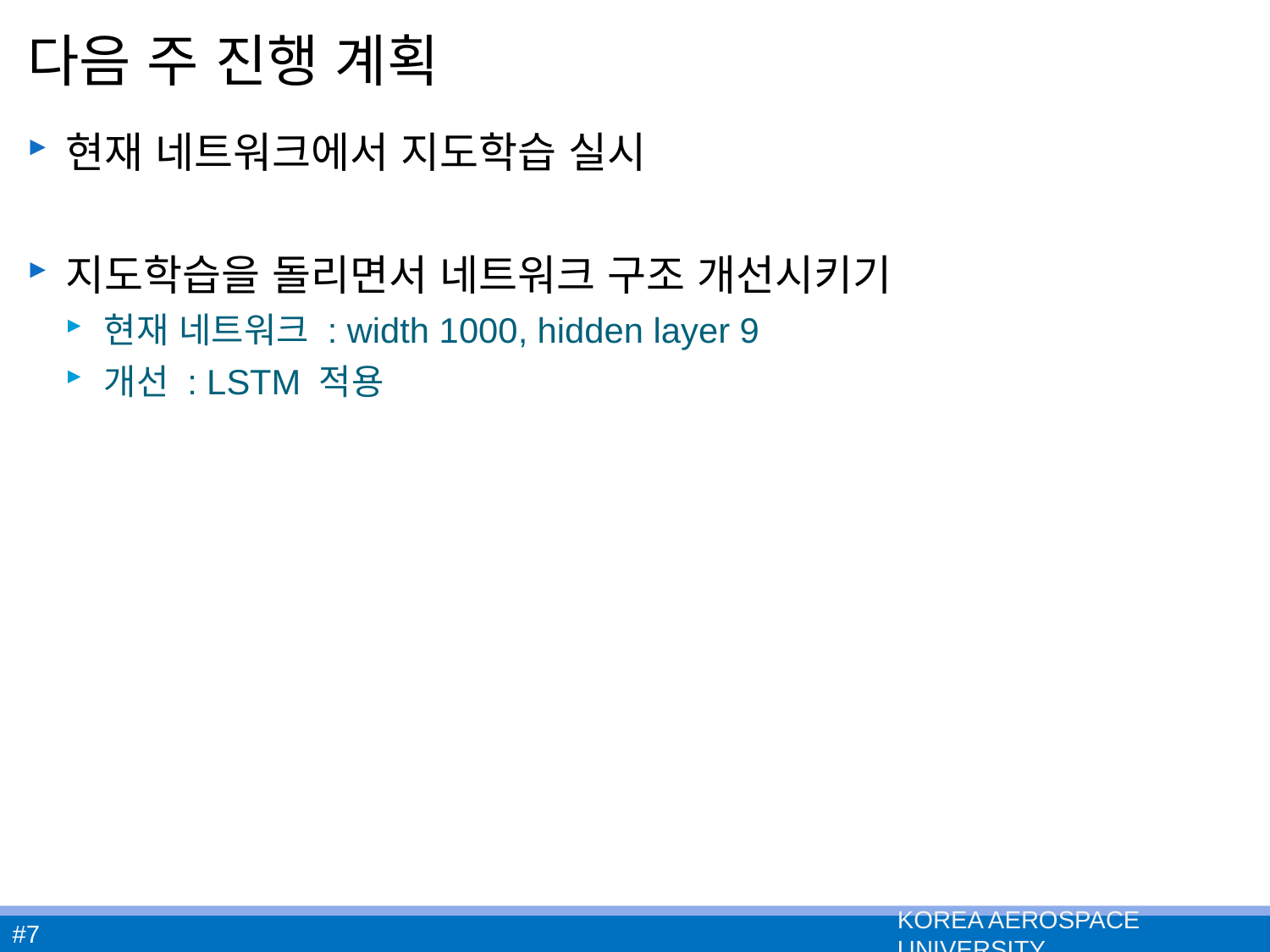

# 다음 주 진행 계획
현재 네트워크에서 지도학습 실시

지도학습을 돌리면서 네트워크 구조 개선시키기
현재 네트워크 : width 1000, hidden layer 9
개선 : LSTM 적용
#7